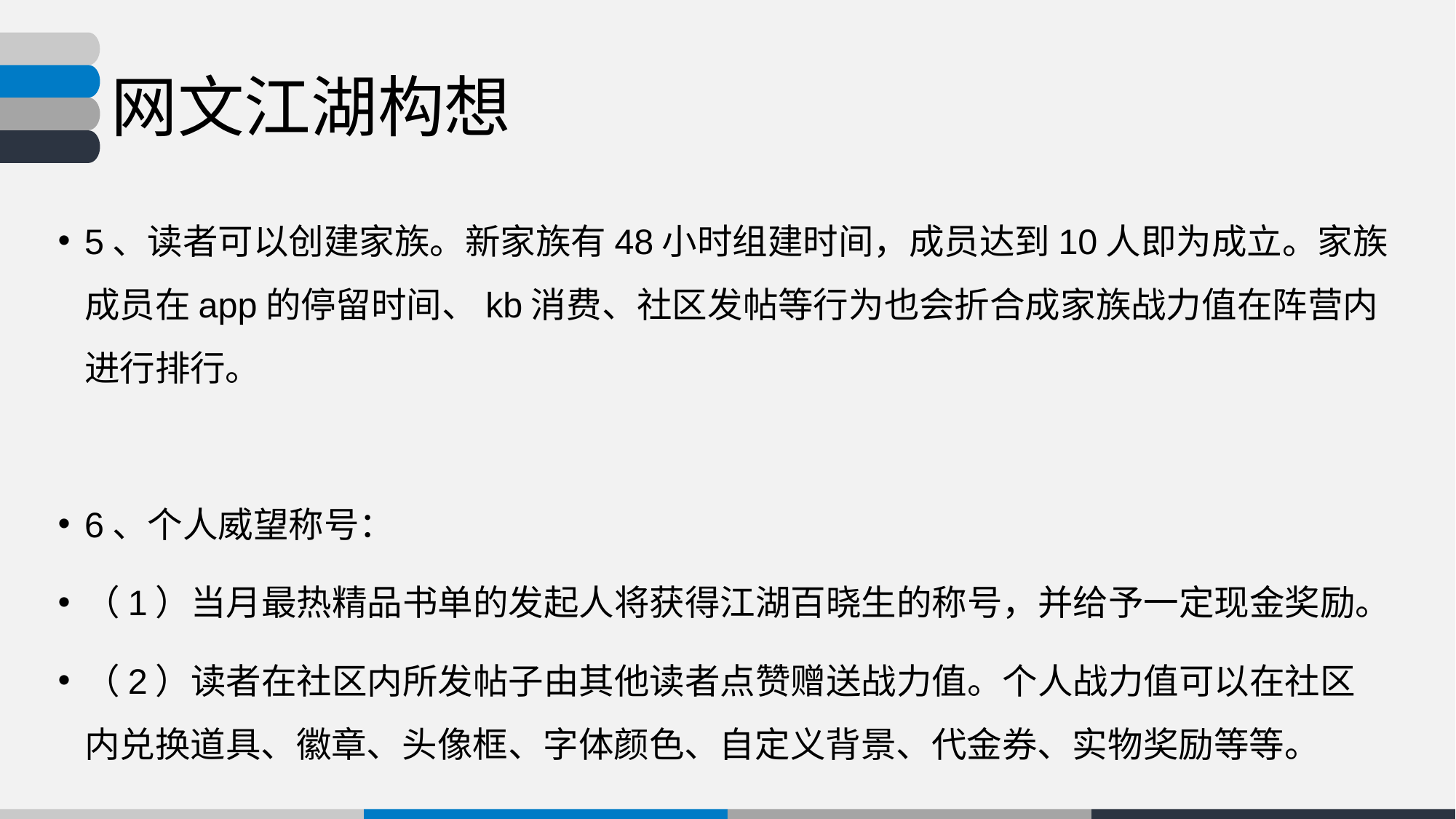

# 网文江湖构想
5、读者可以创建家族。新家族有48小时组建时间，成员达到10人即为成立。家族成员在app的停留时间、kb消费、社区发帖等行为也会折合成家族战力值在阵营内进行排行。

6、个人威望称号：
（1）当月最热精品书单的发起人将获得江湖百晓生的称号，并给予一定现金奖励。
（2）读者在社区内所发帖子由其他读者点赞赠送战力值。个人战力值可以在社区内兑换道具、徽章、头像框、字体颜色、自定义背景、代金券、实物奖励等等。